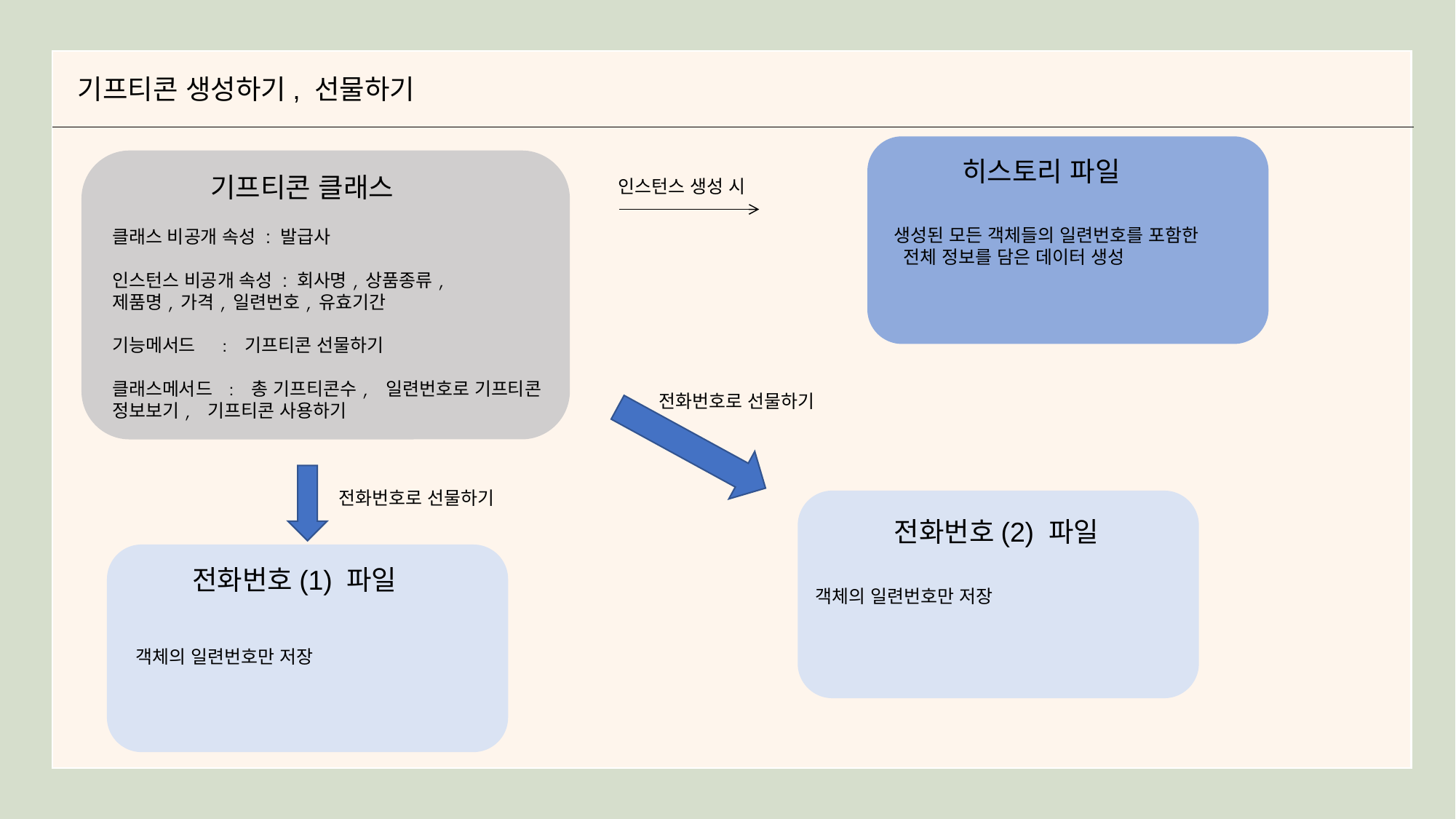

기프티콘 생성하기, 선물하기

인스턴스 생성 시

히스토리 파일

기프티콘 클래스

생성된 모든 객체들의 일련번호를 포함한
 전체 정보를 담은 데이터 생성

클래스 비공개 속성 : 발급사

인스턴스 비공개 속성 : 회사명,상품종류,
제품명,가격,일련번호,유효기간

기능메서드    : 기프티콘 선물하기

클래스메서드  : 총 기프티콘수, 일련번호로 기프티콘 정보보기, 기프티콘 사용하기

전화번호로 선물하기

전화번호로 선물하기

전화번호(2) 파일

전화번호(1) 파일

객체의 일련번호만 저장

객체의 일련번호만 저장